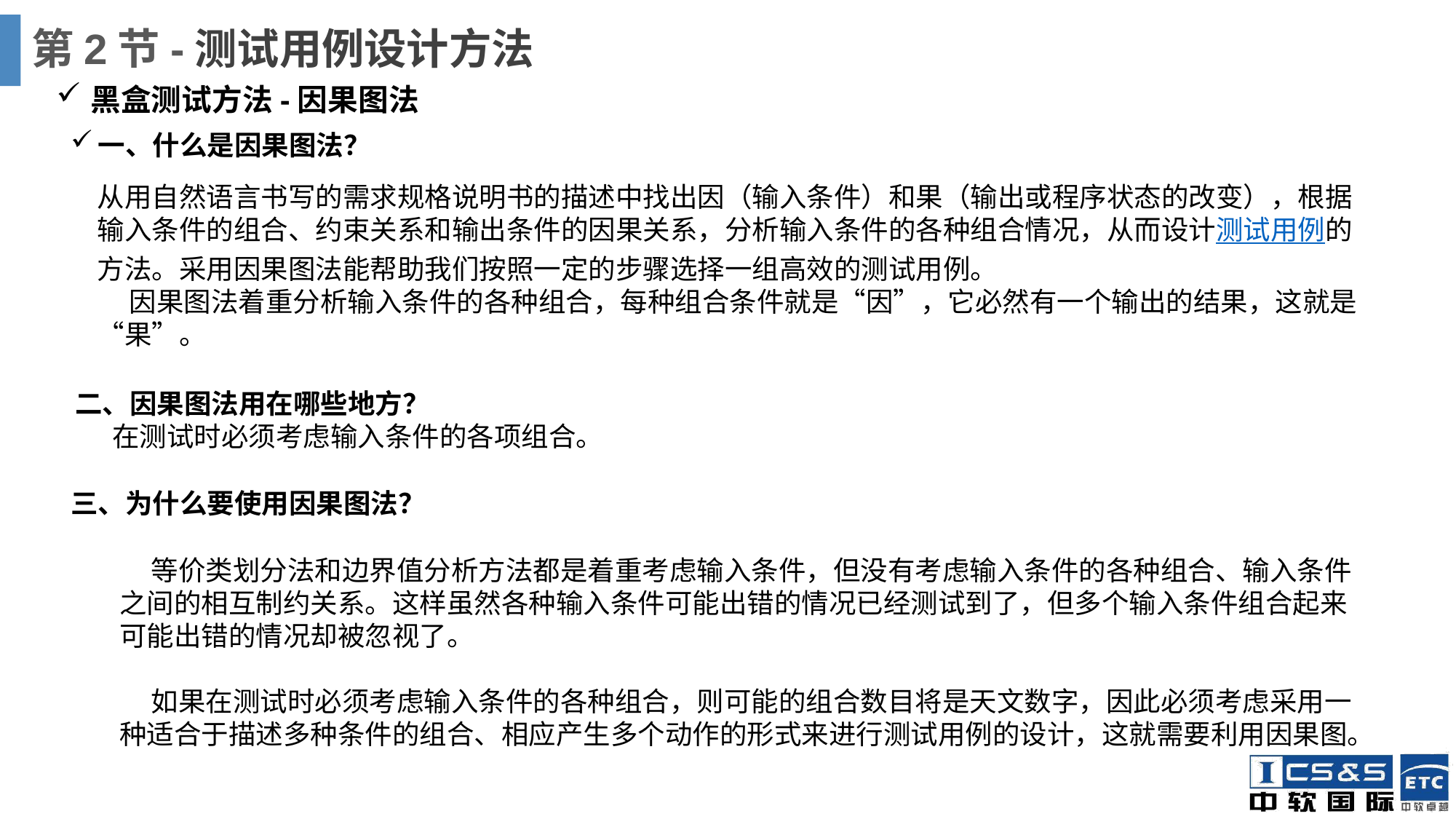

# 第2节-测试用例设计方法
黑盒测试方法-因果图法
一、什么是因果图法？
从用自然语言书写的需求规格说明书的描述中找出因（输入条件）和果（输出或程序状态的改变），根据输入条件的组合、约束关系和输出条件的因果关系，分析输入条件的各种组合情况，从而设计测试用例的方法。采用因果图法能帮助我们按照一定的步骤选择一组高效的测试用例。因果图法着重分析输入条件的各种组合，每种组合条件就是“因”，它必然有一个输出的结果，这就是“果”。
 二、因果图法用在哪些地方？
       在测试时必须考虑输入条件的各项组合。
三、为什么要使用因果图法？
等价类划分法和边界值分析方法都是着重考虑输入条件，但没有考虑输入条件的各种组合、输入条件之间的相互制约关系。这样虽然各种输入条件可能出错的情况已经测试到了，但多个输入条件组合起来可能出错的情况却被忽视了。
如果在测试时必须考虑输入条件的各种组合，则可能的组合数目将是天文数字，因此必须考虑采用一种适合于描述多种条件的组合、相应产生多个动作的形式来进行测试用例的设计，这就需要利用因果图。